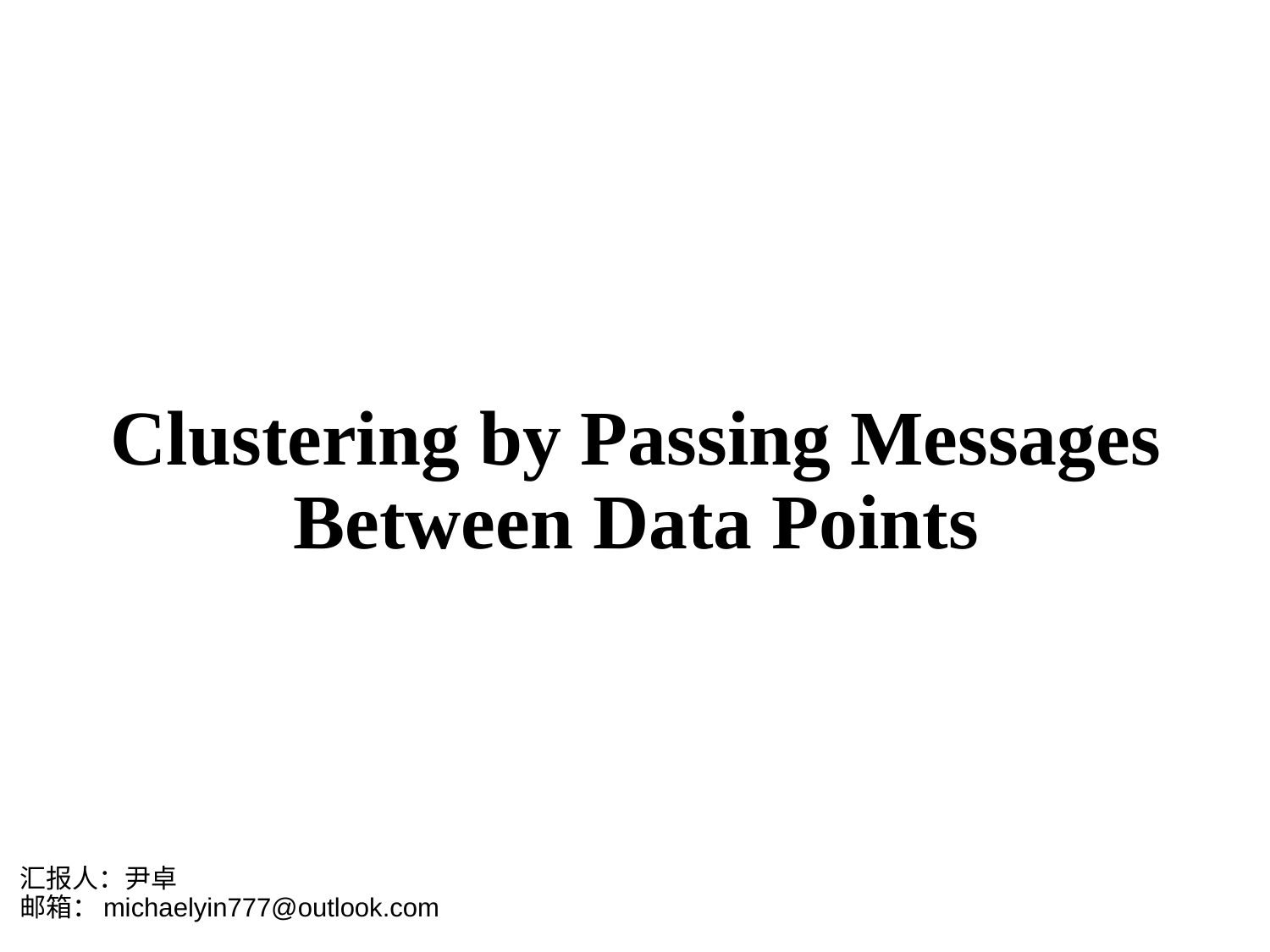

# Clustering by Passing Messages Between Data Points
汇报人：尹卓
邮箱：michaelyin777@outlook.com